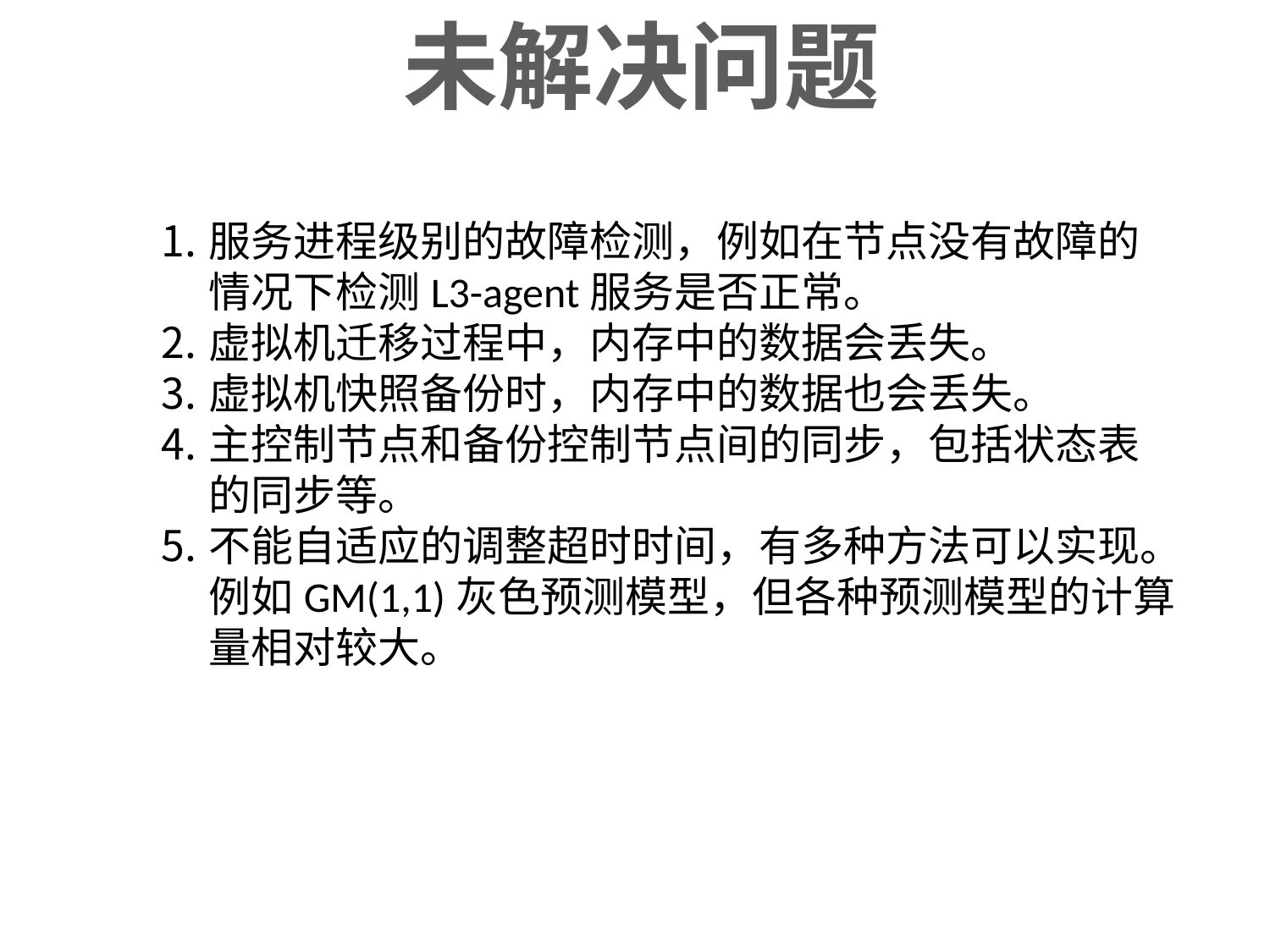

未解决问题
服务进程级别的故障检测，例如在节点没有故障的情况下检测L3-agent服务是否正常。
虚拟机迁移过程中，内存中的数据会丢失。
虚拟机快照备份时，内存中的数据也会丢失。
主控制节点和备份控制节点间的同步，包括状态表的同步等。
不能自适应的调整超时时间，有多种方法可以实现。例如GM(1,1)灰色预测模型，但各种预测模型的计算量相对较大。